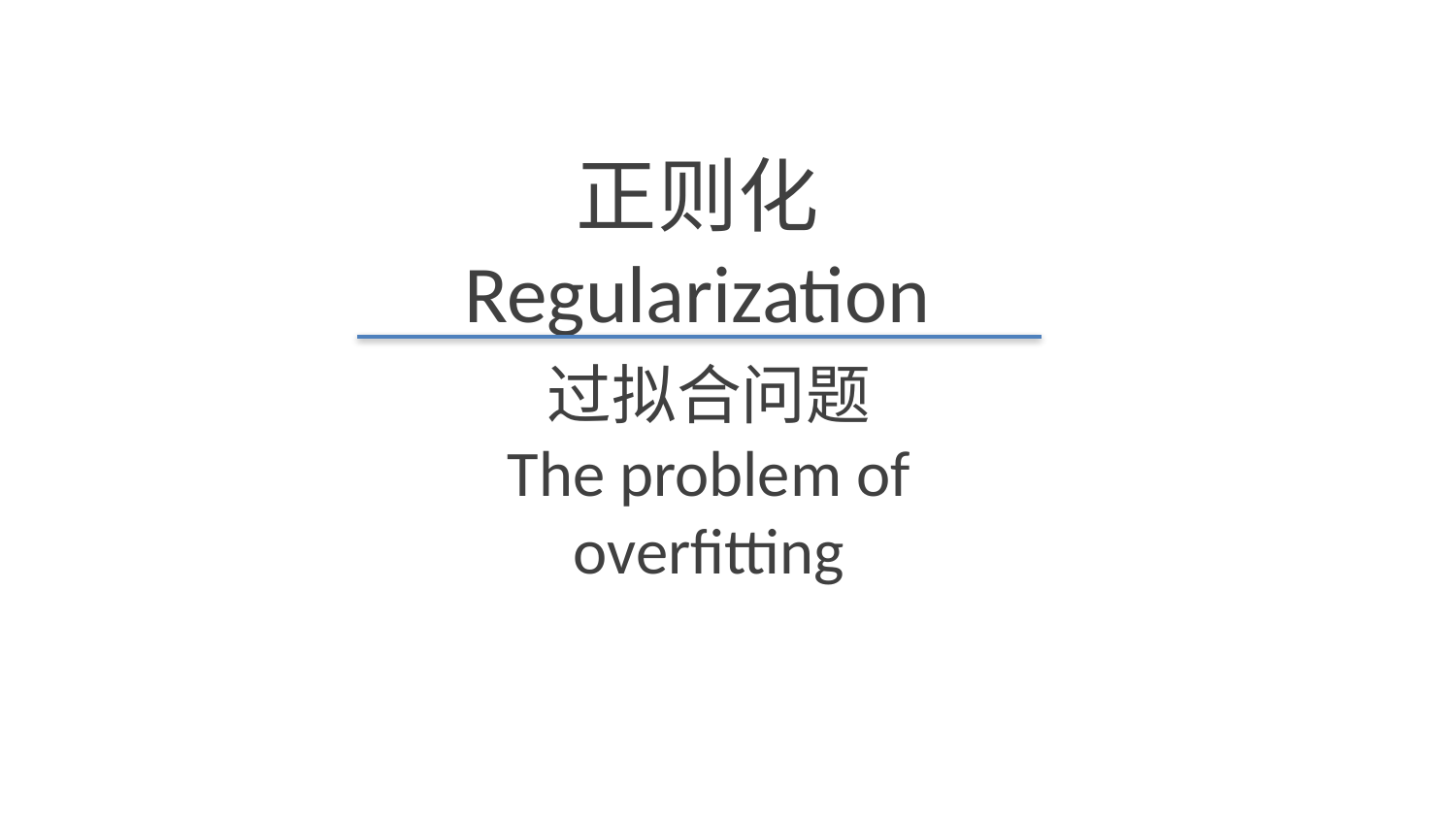

正则化
Regularization
过拟合问题
The problem of
overfitting